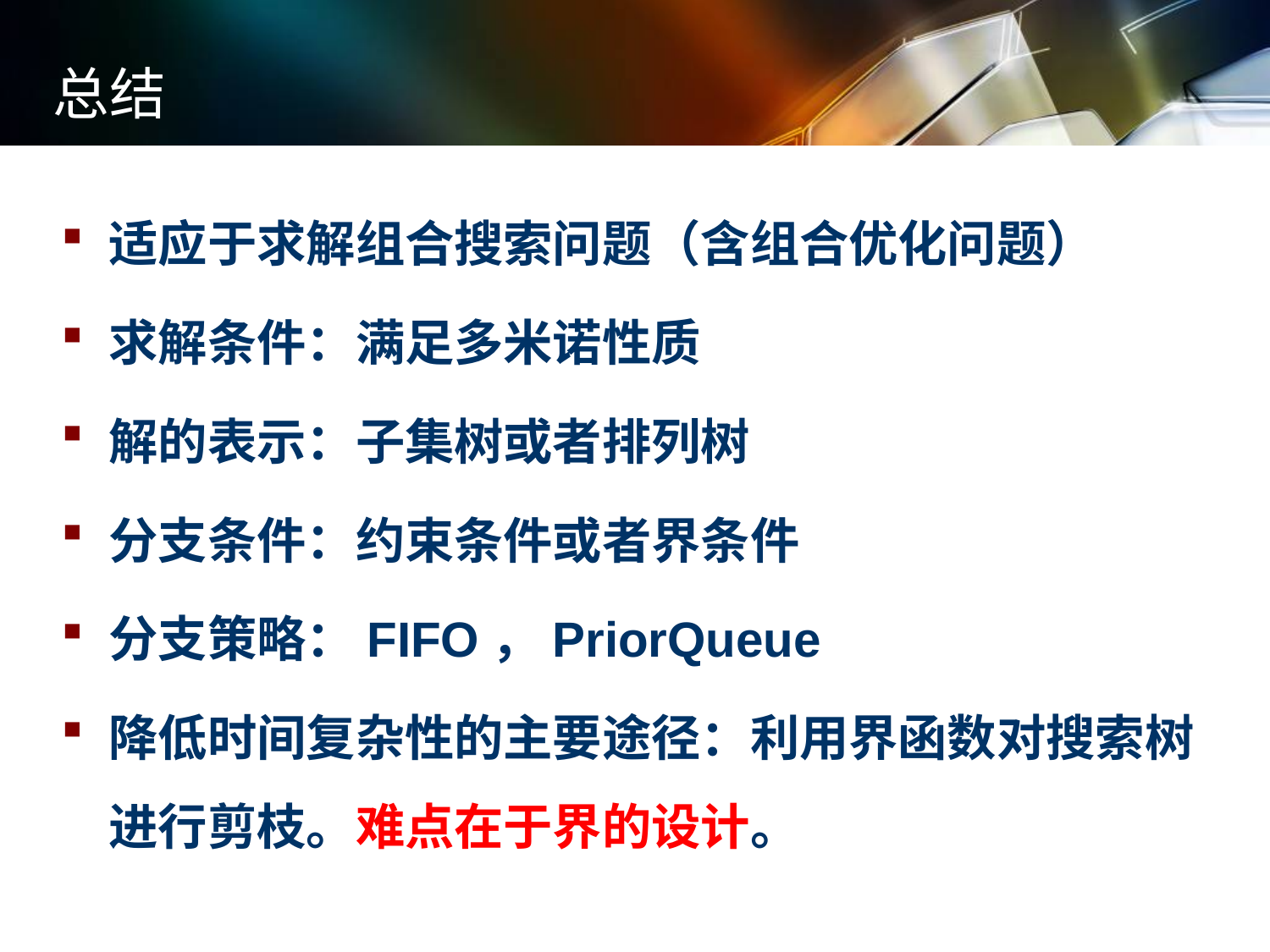

总结
适应于求解组合搜索问题（含组合优化问题）
求解条件：满足多米诺性质
解的表示：子集树或者排列树
分支条件：约束条件或者界条件
分支策略：FIFO，PriorQueue
降低时间复杂性的主要途径：利用界函数对搜索树进行剪枝。难点在于界的设计。